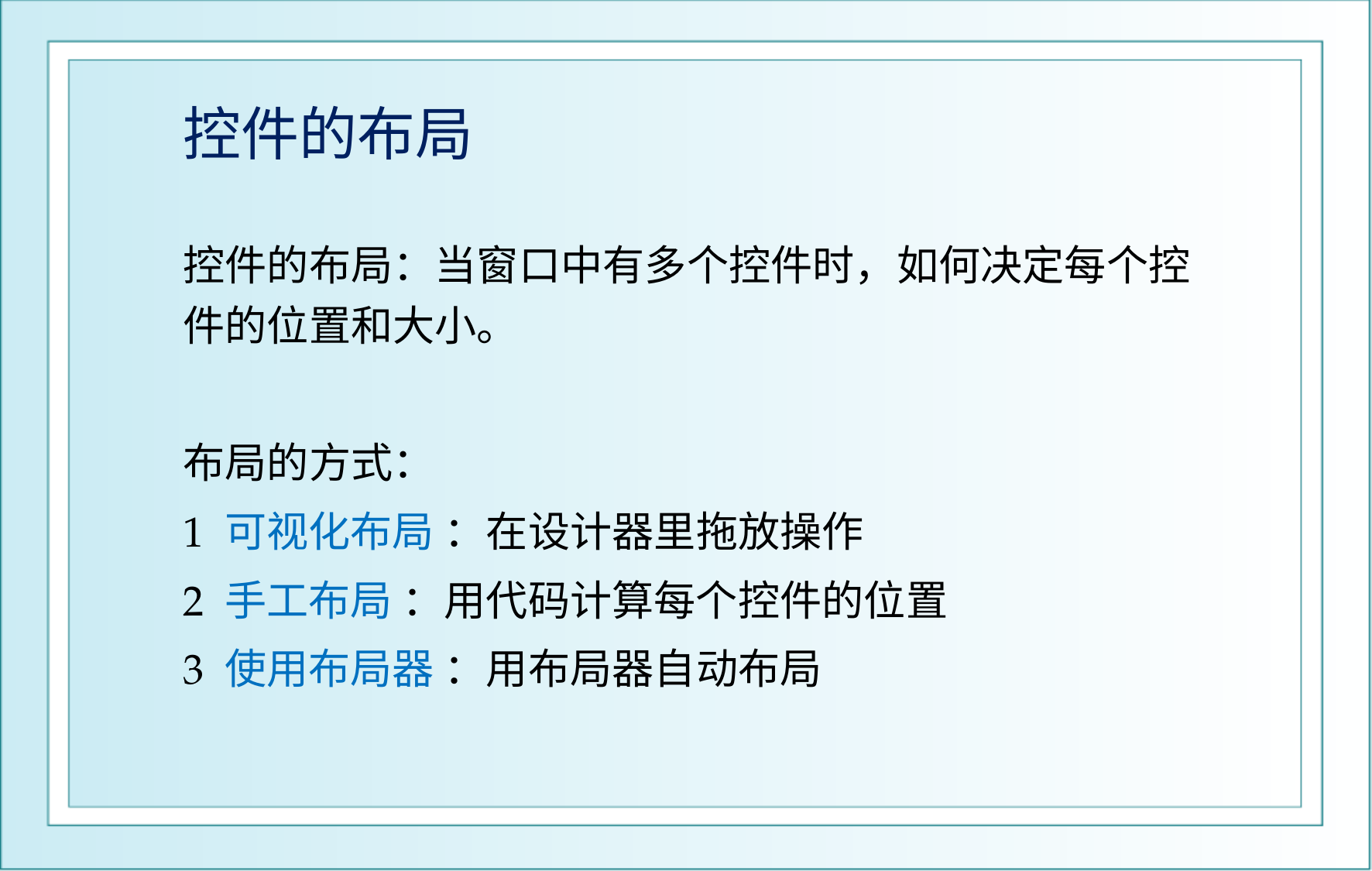

# 控件的布局
控件的布局：当窗口中有多个控件时，如何决定每个控件的位置和大小。

布局的方式：
1 可视化布局 ：在设计器里拖放操作
2 手工布局 ：用代码计算每个控件的位置
3 使用布局器 ：用布局器自动布局